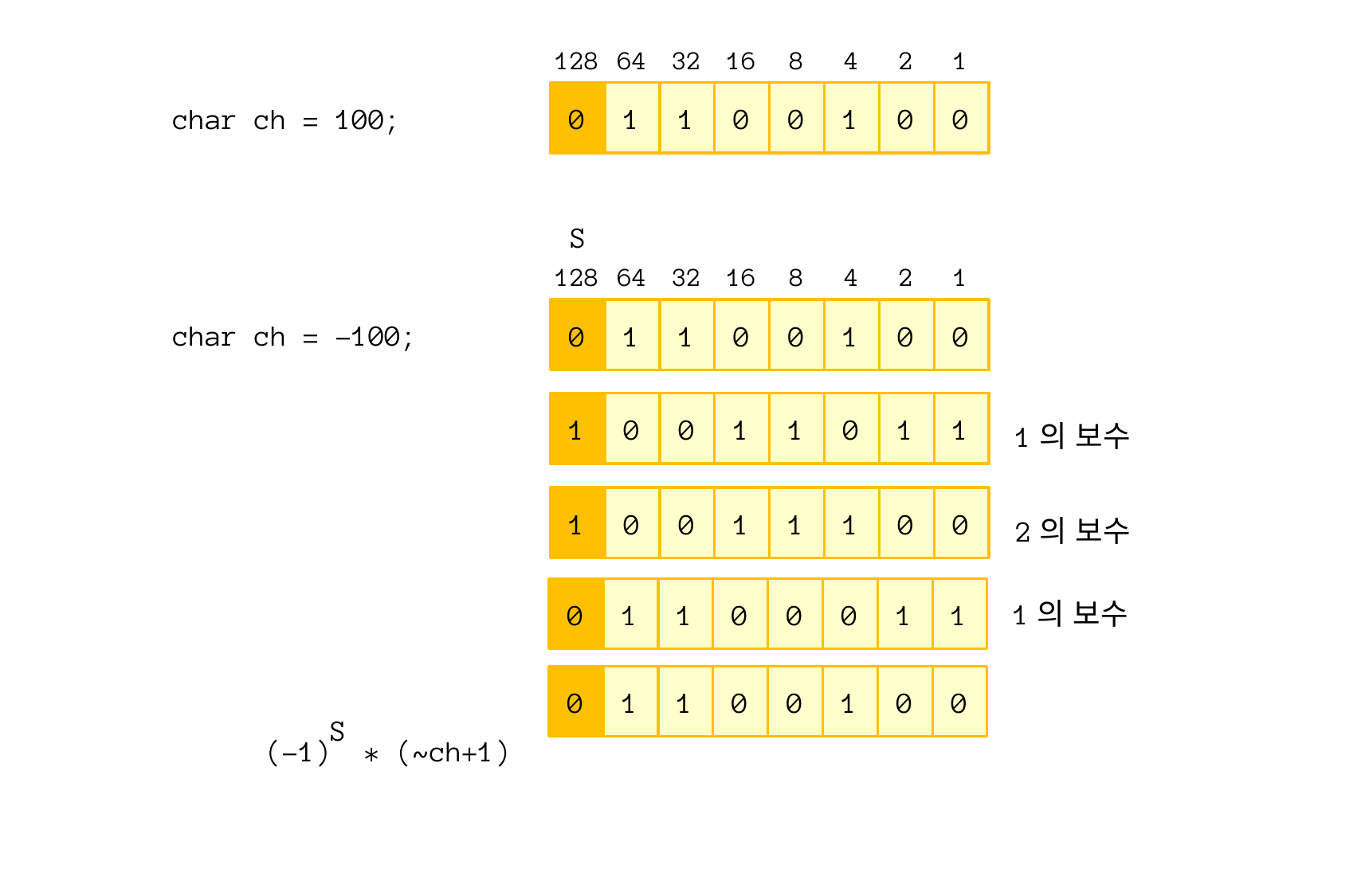

128
64
32
16
8
4
2
1
char ch = 100;
0
1
1
0
0
1
0
0
S
128
64
32
16
8
4
2
1
char ch = -100;
0
1
1
0
0
1
0
0
1
0
0
1
1
0
1
1
1의 보수
1
0
0
1
1
1
0
0
2의 보수
0
1
1
0
0
0
1
1
1의 보수
0
1
1
0
0
1
0
0
S
(-1)  * (~ch+1)